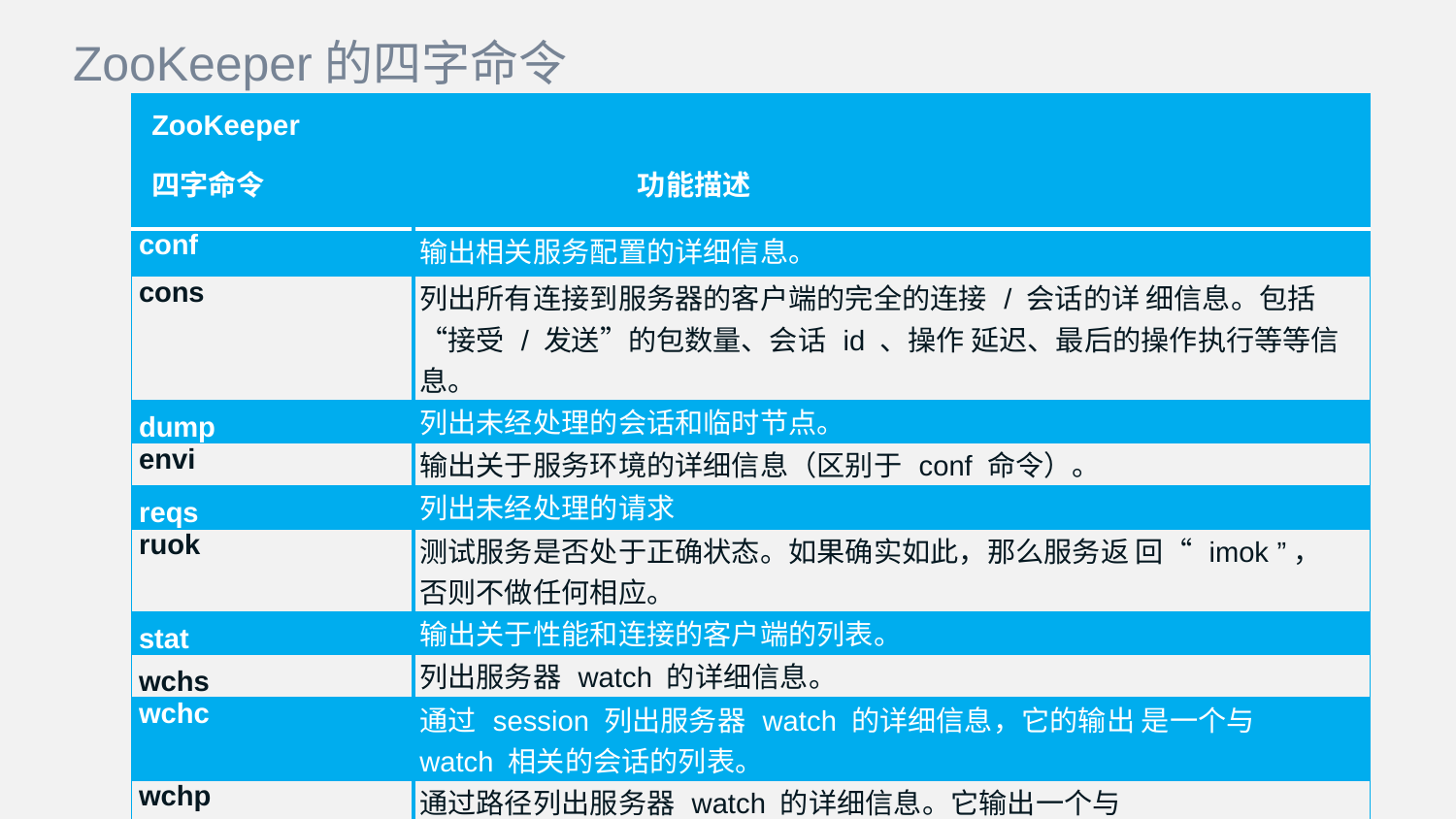

ZooKeeper的四字命令
| ZooKeeper 四字命令 功能描述 |  |
| --- | --- |
| conf | 输出相关服务配置的详细信息。 |
| cons | 列出所有连接到服务器的客户端的完全的连接 / 会话的详 细信息。包括“接受 / 发送”的包数量、会话 id 、操作 延迟、最后的操作执行等等信息。 |
| dump | 列出未经处理的会话和临时节点。 |
| envi | 输出关于服务环境的详细信息（区别于 conf 命令）。 |
| reqs | 列出未经处理的请求 |
| ruok | 测试服务是否处于正确状态。如果确实如此，那么服务返 回“ imok ”，否则不做任何相应。 |
| stat | 输出关于性能和连接的客户端的列表。 |
| wchs | 列出服务器 watch 的详细信息。 |
| wchc | 通过 session 列出服务器 watch 的详细信息，它的输出 是一个与 watch 相关的会话的列表。 |
| wchp | 通过路径列出服务器 watch 的详细信息。它输出一个与 session 相关的路径。 |